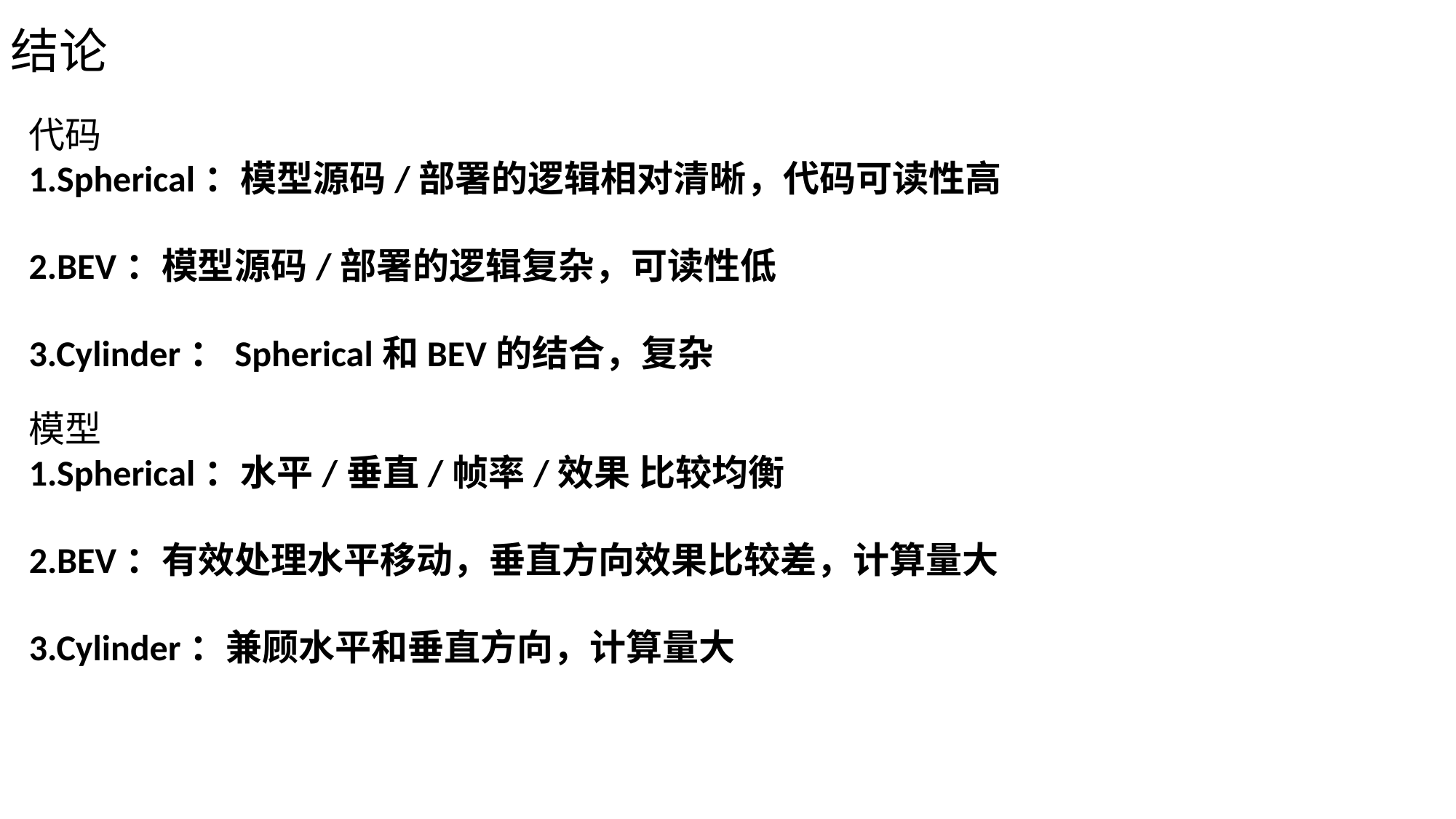

结论
代码
1.Spherical：模型源码/部署的逻辑相对清晰，代码可读性高

2.BEV：模型源码/部署的逻辑复杂，可读性低

3.Cylinder：Spherical和BEV的结合，复杂

模型
1.Spherical：水平/垂直/帧率/效果 比较均衡

2.BEV：有效处理水平移动，垂直方向效果比较差，计算量大

3.Cylinder：兼顾水平和垂直方向，计算量大